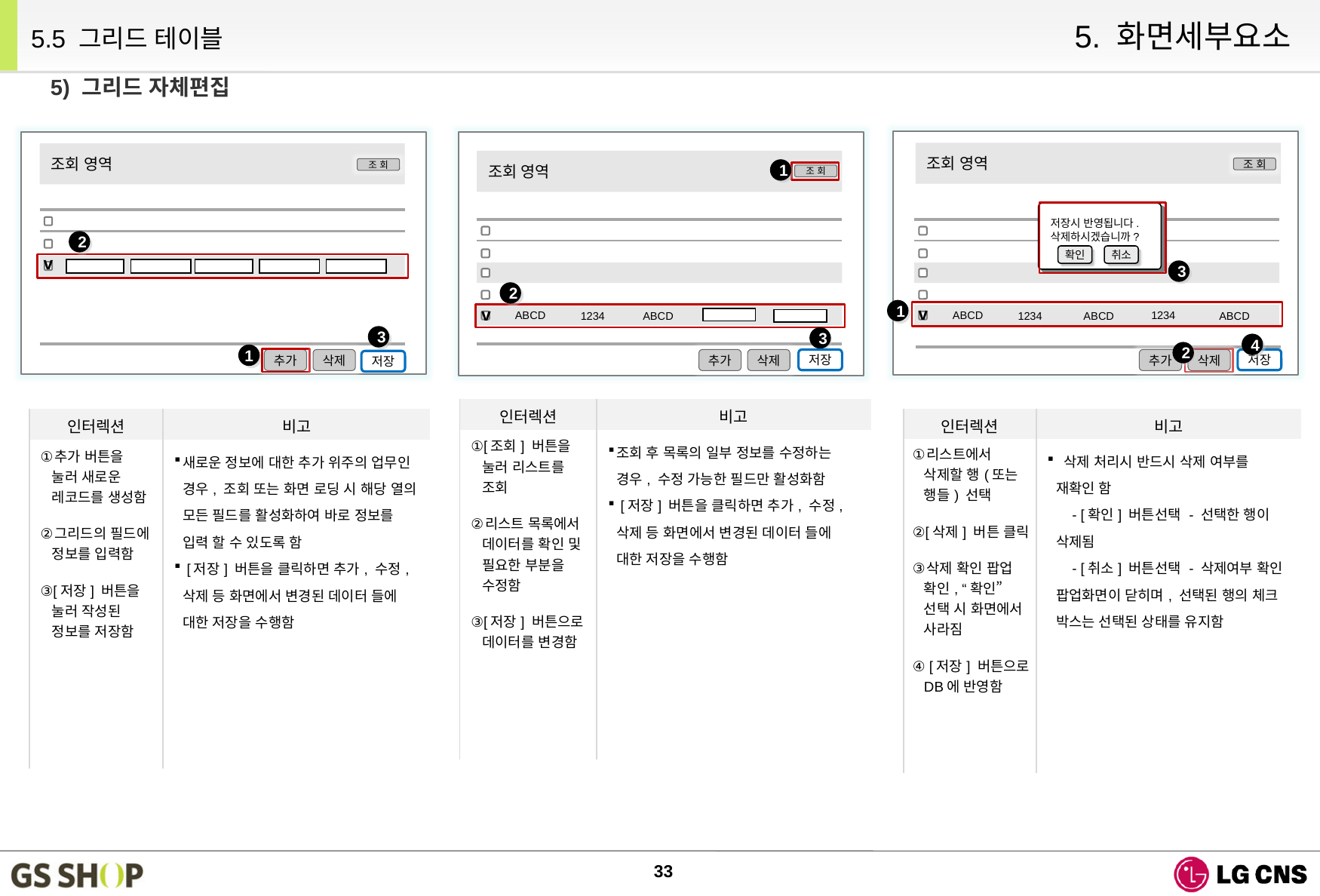

5. 화면세부요소
5.5 그리드 테이블
5) 그리드 자체편집

조회 영역
조회 영역
조회 영역
조 회
조 회
1

조 회

저장시 반영됩니다.
삭제하시겠습니까?

2

확인
취소
v

3

2

v
v
1

ABCD
ABCD
1234
1234
1234
ABCD
ABCD
ABCD

3
3
4
2
1

추가
삭제
저장
추가
삭제
저장
추가
삭제
저장
| 인터렉션 | 비고 |
| --- | --- |
| [조회] 버튼을 눌러 리스트를 조회 리스트 목록에서 데이터를 확인 및 필요한 부분을 수정함 [저장] 버튼으로 데이터를 변경함 | 조회 후 목록의 일부 정보를 수정하는 경우, 수정 가능한 필드만 활성화함 [저장] 버튼을 클릭하면 추가, 수정, 삭제 등 화면에서 변경된 데이터 들에 대한 저장을 수행함 |
| 인터렉션 | 비고 |
| --- | --- |
| 추가 버튼을 눌러 새로운 레코드를 생성함 그리드의 필드에 정보를 입력함 [저장] 버튼을 눌러 작성된 정보를 저장함 | 새로운 정보에 대한 추가 위주의 업무인 경우, 조회 또는 화면 로딩 시 해당 열의 모든 필드를 활성화하여 바로 정보를 입력 할 수 있도록 함 [저장] 버튼을 클릭하면 추가, 수정, 삭제 등 화면에서 변경된 데이터 들에 대한 저장을 수행함 |
| 인터렉션 | 비고 |
| --- | --- |
| 리스트에서 삭제할 행(또는 행들) 선택 [삭제] 버튼 클릭 삭제 확인 팝업 확인, “확인” 선택 시 화면에서 사라짐 [저장] 버튼으로 DB에 반영함 | 삭제 처리시 반드시 삭제 여부를 재확인 함 - [확인] 버튼선택 - 선택한 행이 삭제됨 - [취소] 버튼선택 - 삭제여부 확인 팝업화면이 닫히며, 선택된 행의 체크 박스는 선택된 상태를 유지함 |